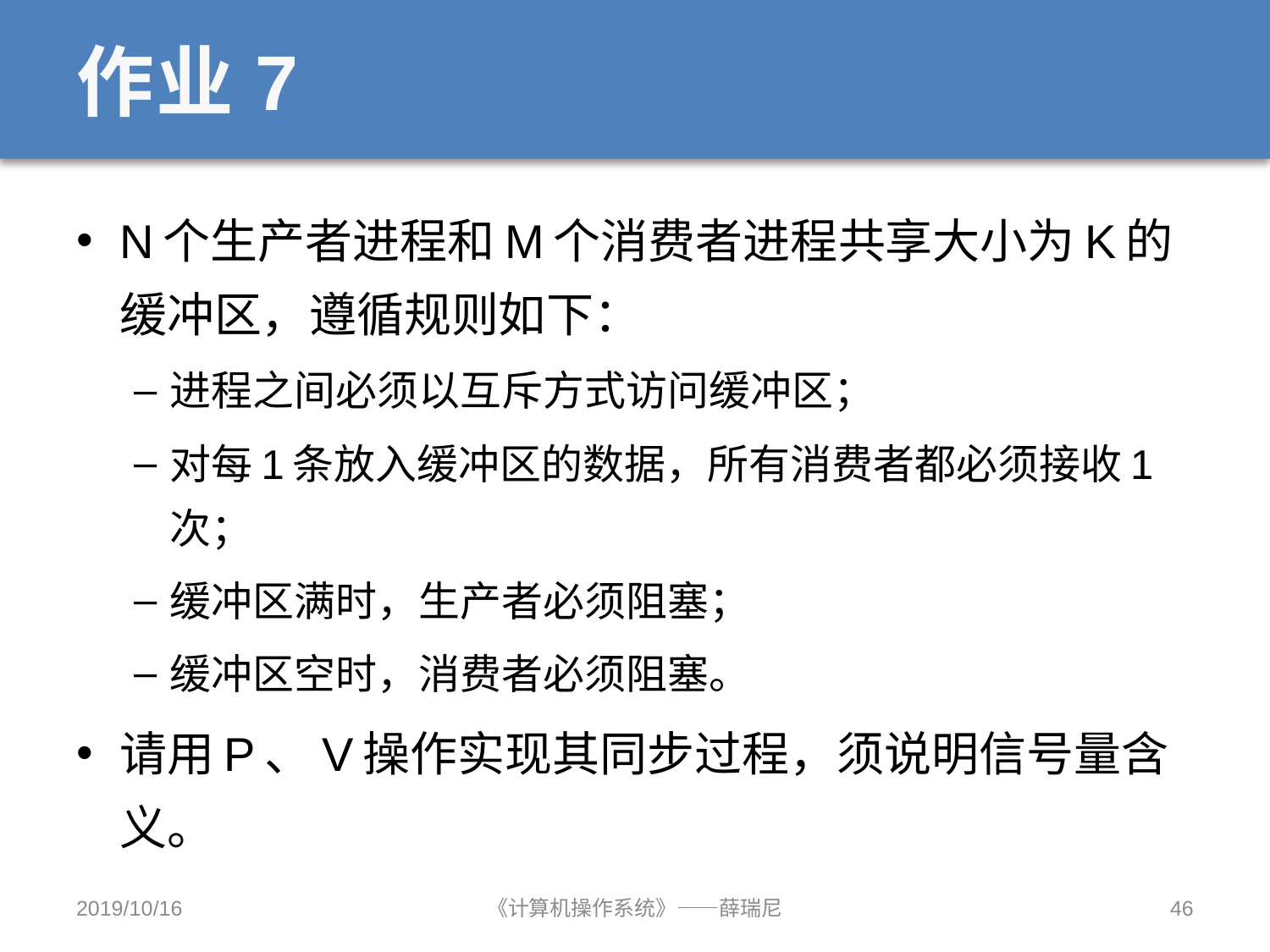

# 作业7
N个生产者进程和M个消费者进程共享大小为K的缓冲区，遵循规则如下：
进程之间必须以互斥方式访问缓冲区；
对每1条放入缓冲区的数据，所有消费者都必须接收1次；
缓冲区满时，生产者必须阻塞；
缓冲区空时，消费者必须阻塞。
请用P、V操作实现其同步过程，须说明信号量含义。
2019/10/16
《计算机操作系统》——薛瑞尼
46